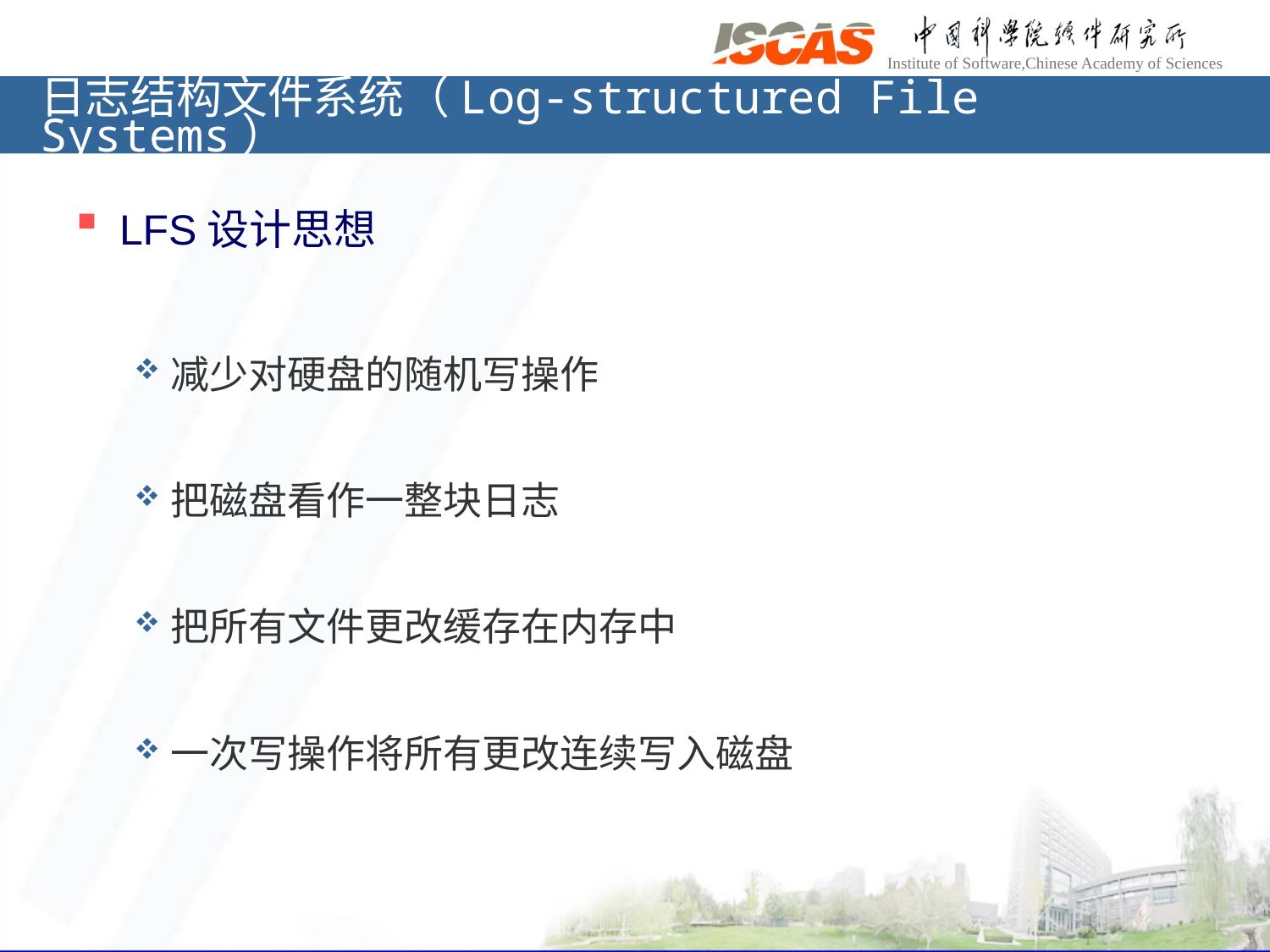

# 日志结构文件系统（Log-structured File Systems）
LFS设计思想

减少对硬盘的随机写操作

把磁盘看作一整块日志

把所有文件更改缓存在内存中

一次写操作将所有更改连续写入磁盘